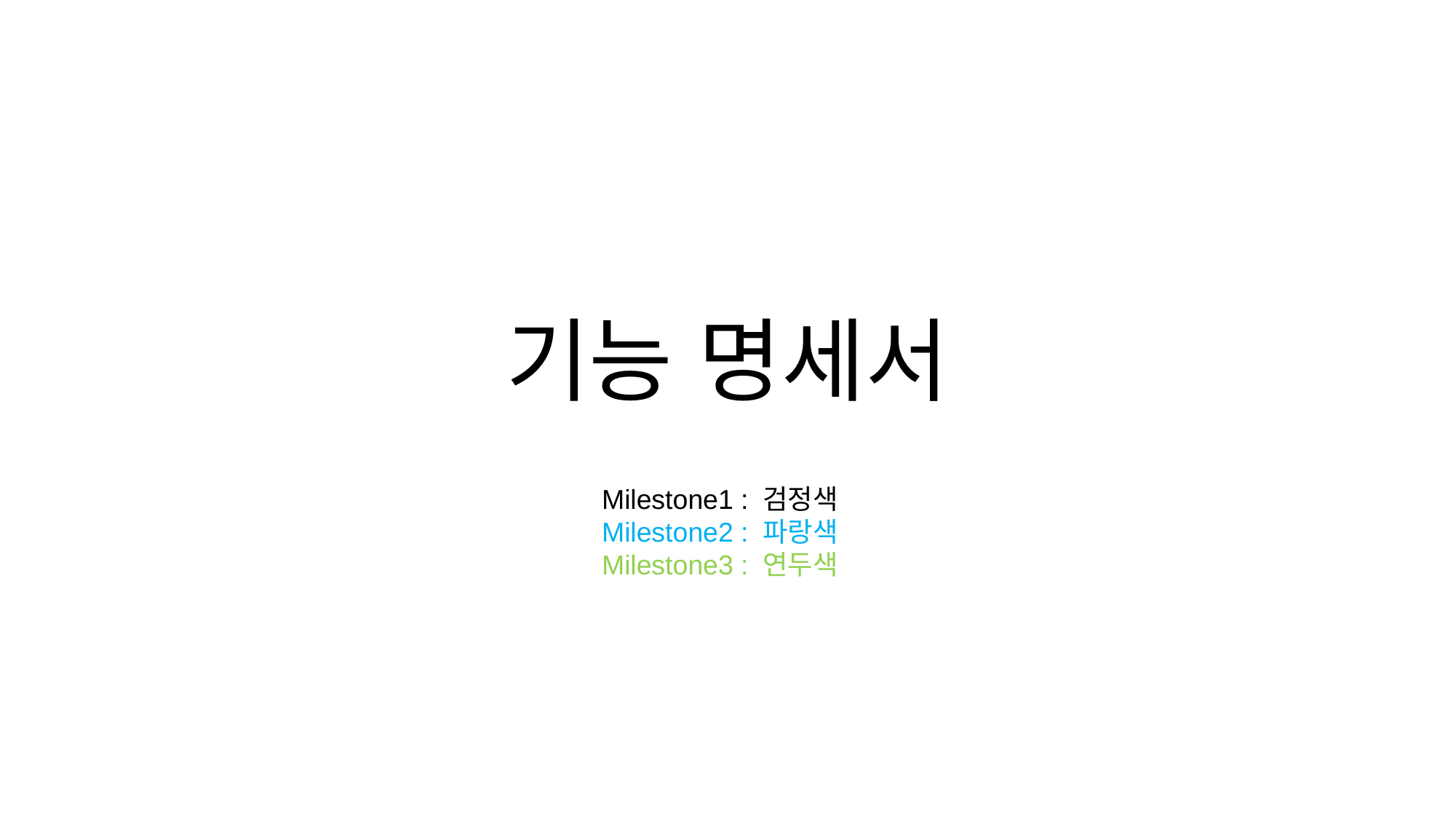

# 기능 명세서
Milestone1 : 검정색
Milestone2 : 파랑색
Milestone3 : 연두색